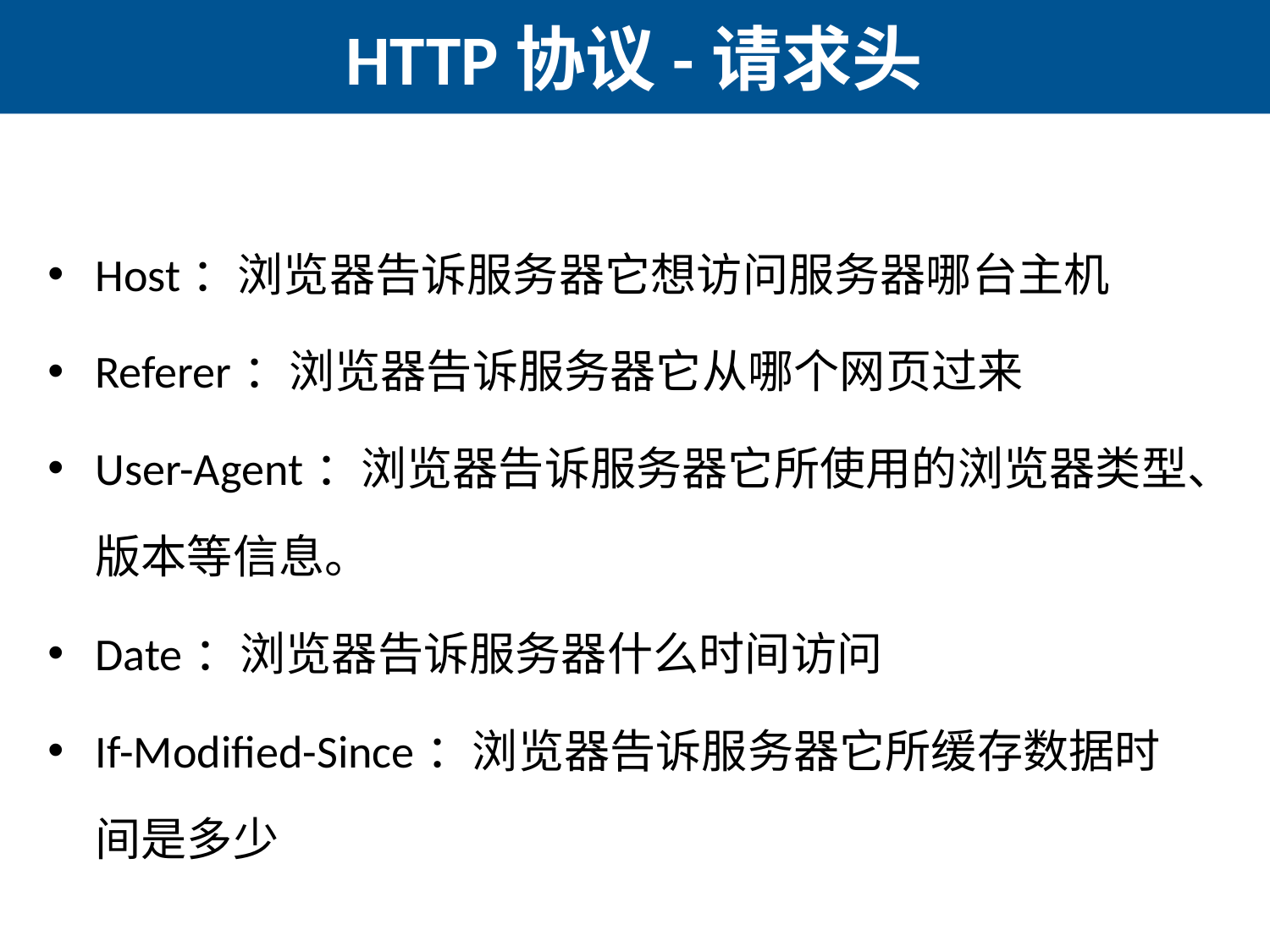

# HTTP协议-请求头
Host：浏览器告诉服务器它想访问服务器哪台主机
Referer：浏览器告诉服务器它从哪个网页过来
User-Agent：浏览器告诉服务器它所使用的浏览器类型、版本等信息。
Date：浏览器告诉服务器什么时间访问
If-Modified-Since：浏览器告诉服务器它所缓存数据时间是多少